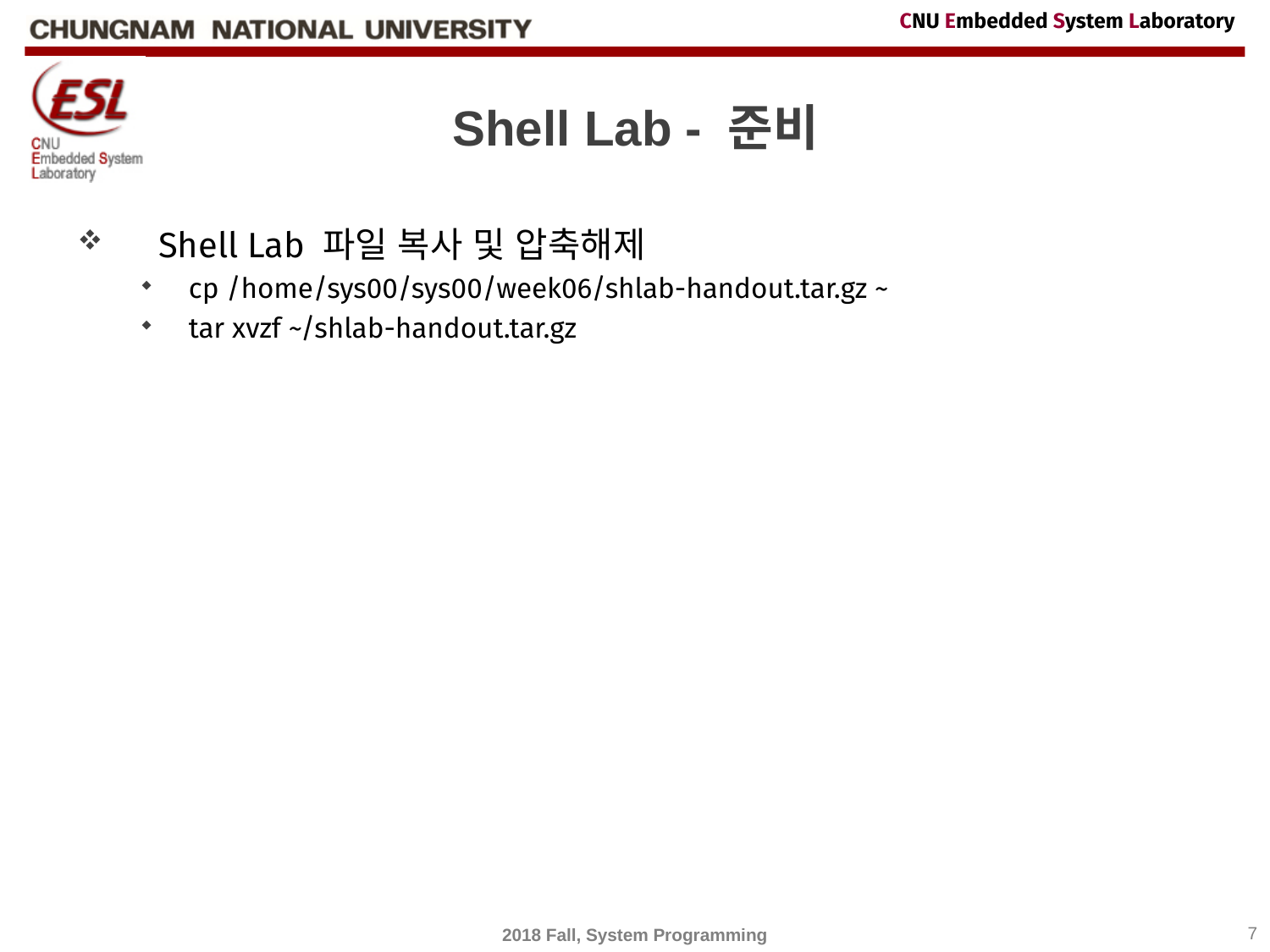

# Shell Lab - 준비
 Shell Lab 파일 복사 및 압축해제
cp /home/sys00/sys00/week06/shlab-handout.tar.gz ~
tar xvzf ~/shlab-handout.tar.gz

2018 Fall, System Programming
7